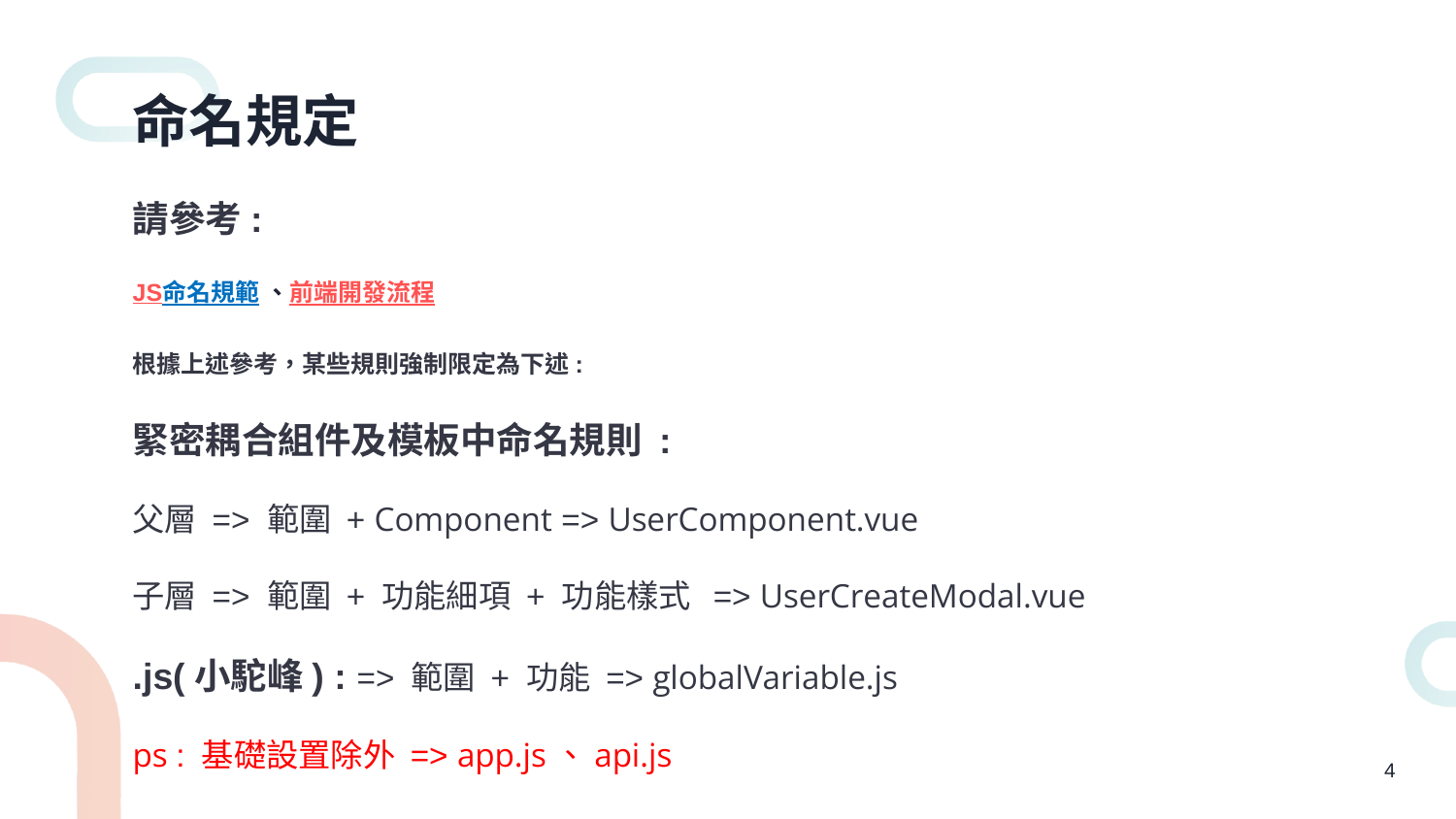

# 命名規定
請參考:
JS命名規範 、前端開發流程
根據上述參考，某些規則強制限定為下述:
緊密耦合組件及模板中命名規則 :
父層 => 範圍 + Component => UserComponent.vue
子層 => 範圍 + 功能細項 + 功能樣式  => UserCreateModal.vue
.js(小駝峰) : => 範圍 + 功能 => globalVariable.js
ps : 基礎設置除外 => app.js、api.js

4